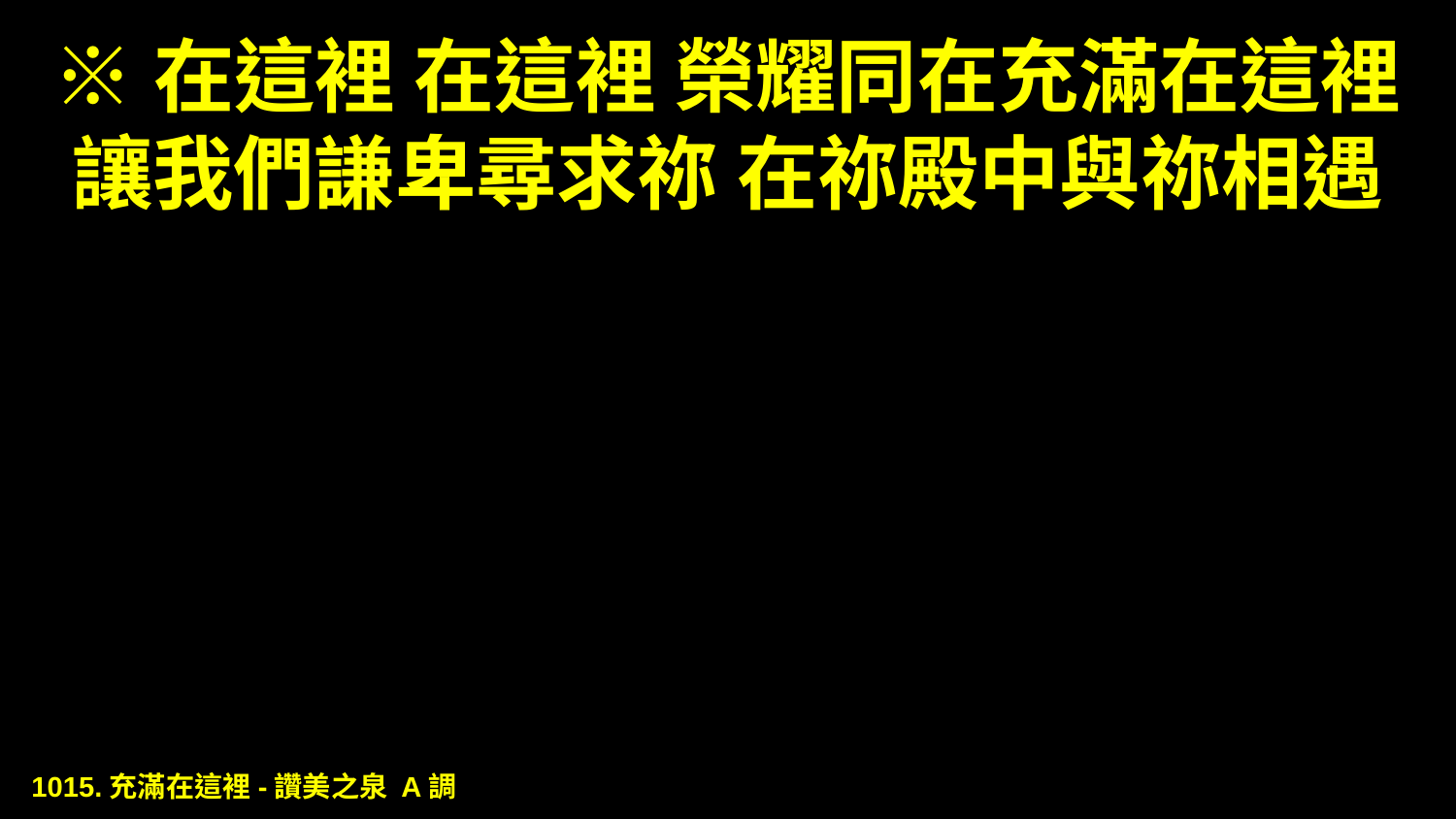

# ※在這裡 在這裡 榮耀同在充滿在這裡 讓我們謙卑尋求祢 在祢殿中與祢相遇
1015.充滿在這裡-讚美之泉 A調